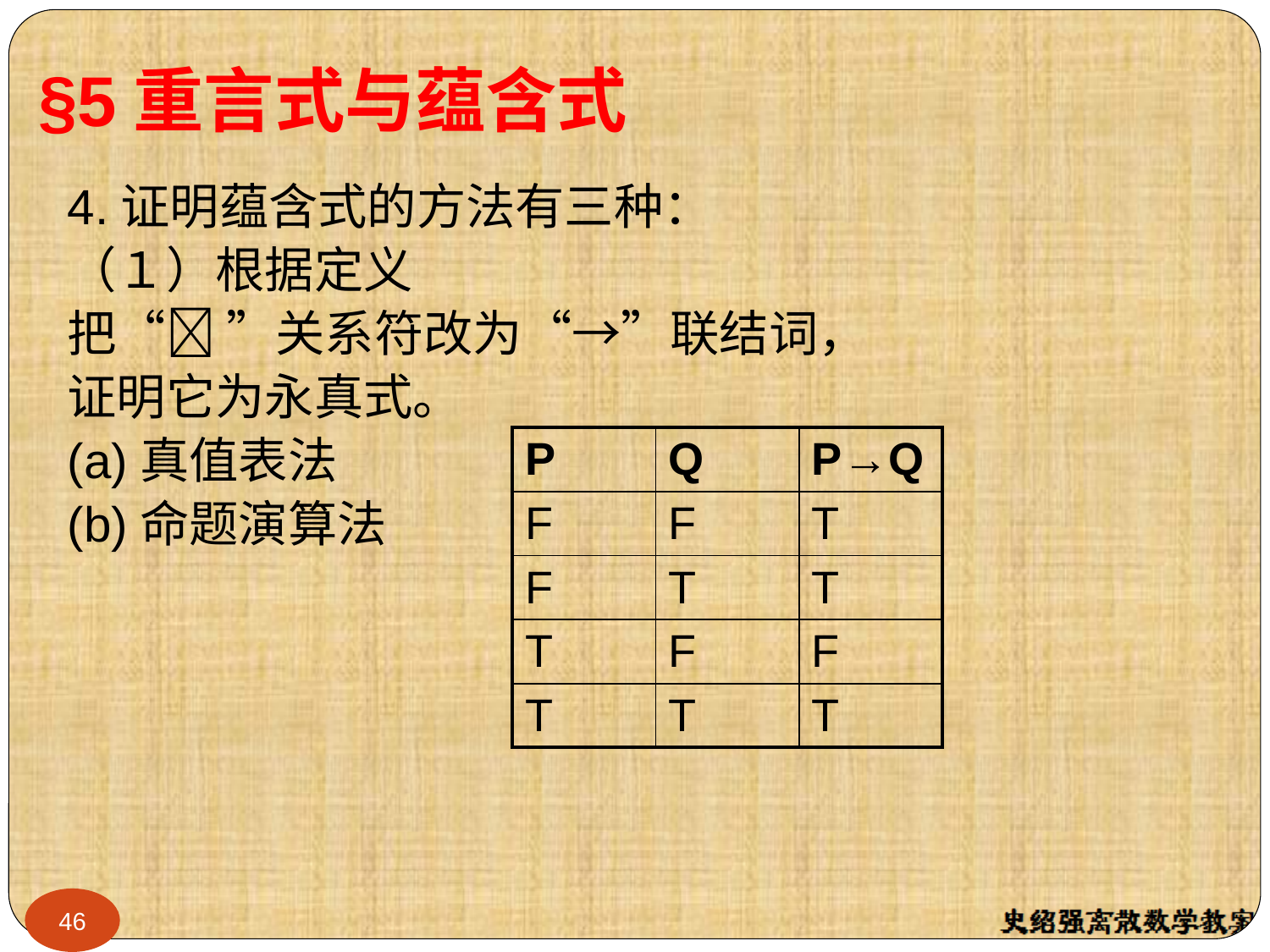

§5重言式与蕴含式
4.证明蕴含式的方法有三种：
（１）根据定义
把“⇒ ”关系符改为“→”联结词，
证明它为永真式。
(a)真值表法
(b)命题演算法
| P | Q | P→Q |
| --- | --- | --- |
| F | F | T |
| F | T | T |
| T | F | F |
| T | T | T |

46